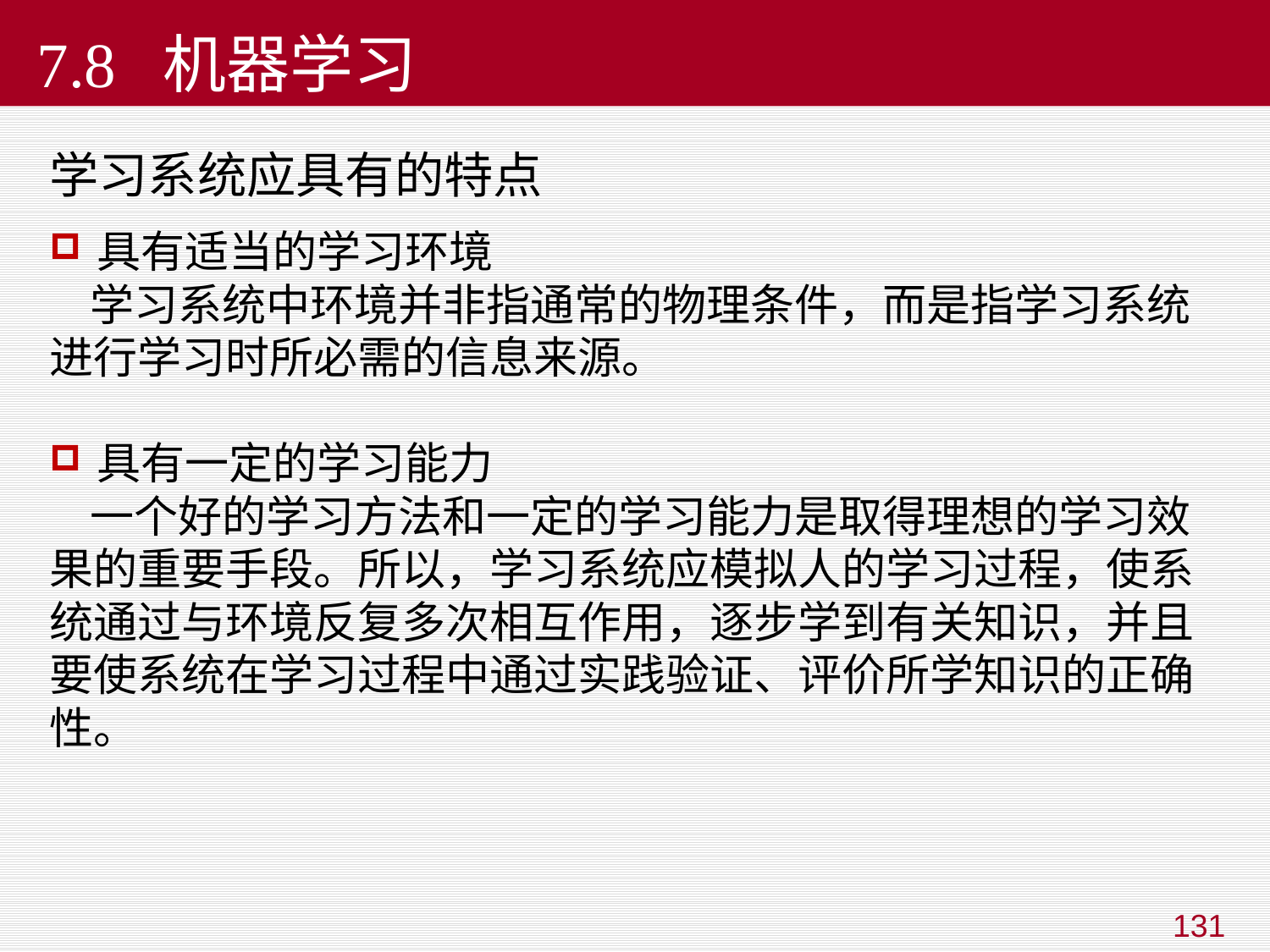

7.8  机器学习
学习系统应具有的特点
具有适当的学习环境
   学习系统中环境并非指通常的物理条件，而是指学习系统进行学习时所必需的信息来源。

具有一定的学习能力
   一个好的学习方法和一定的学习能力是取得理想的学习效果的重要手段。所以，学习系统应模拟人的学习过程，使系统通过与环境反复多次相互作用，逐步学到有关知识，并且要使系统在学习过程中通过实践验证、评价所学知识的正确性。

131